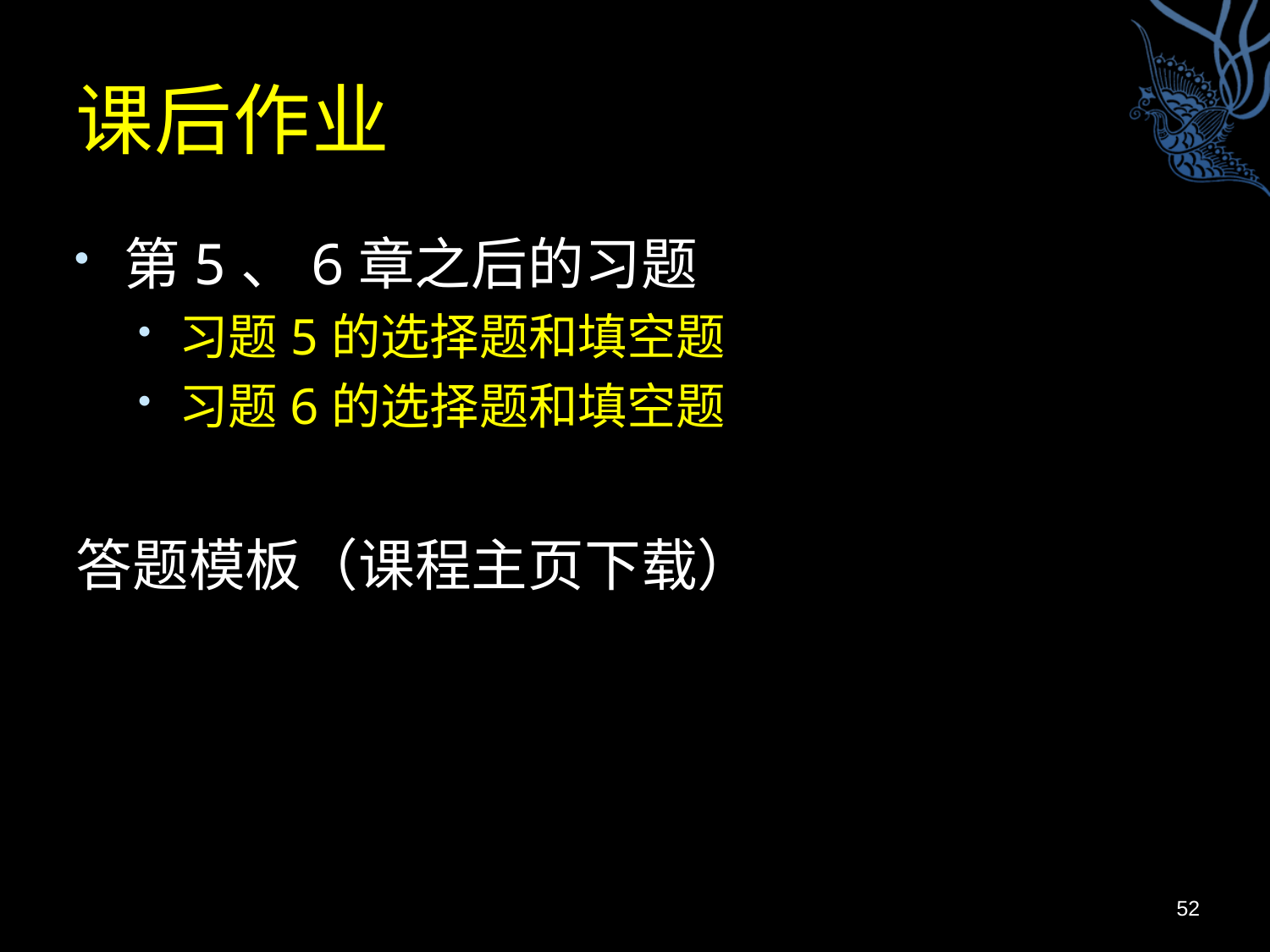

# 课后作业
第5、6章之后的习题
习题5的选择题和填空题
习题6的选择题和填空题

答题模板（课程主页下载）
52